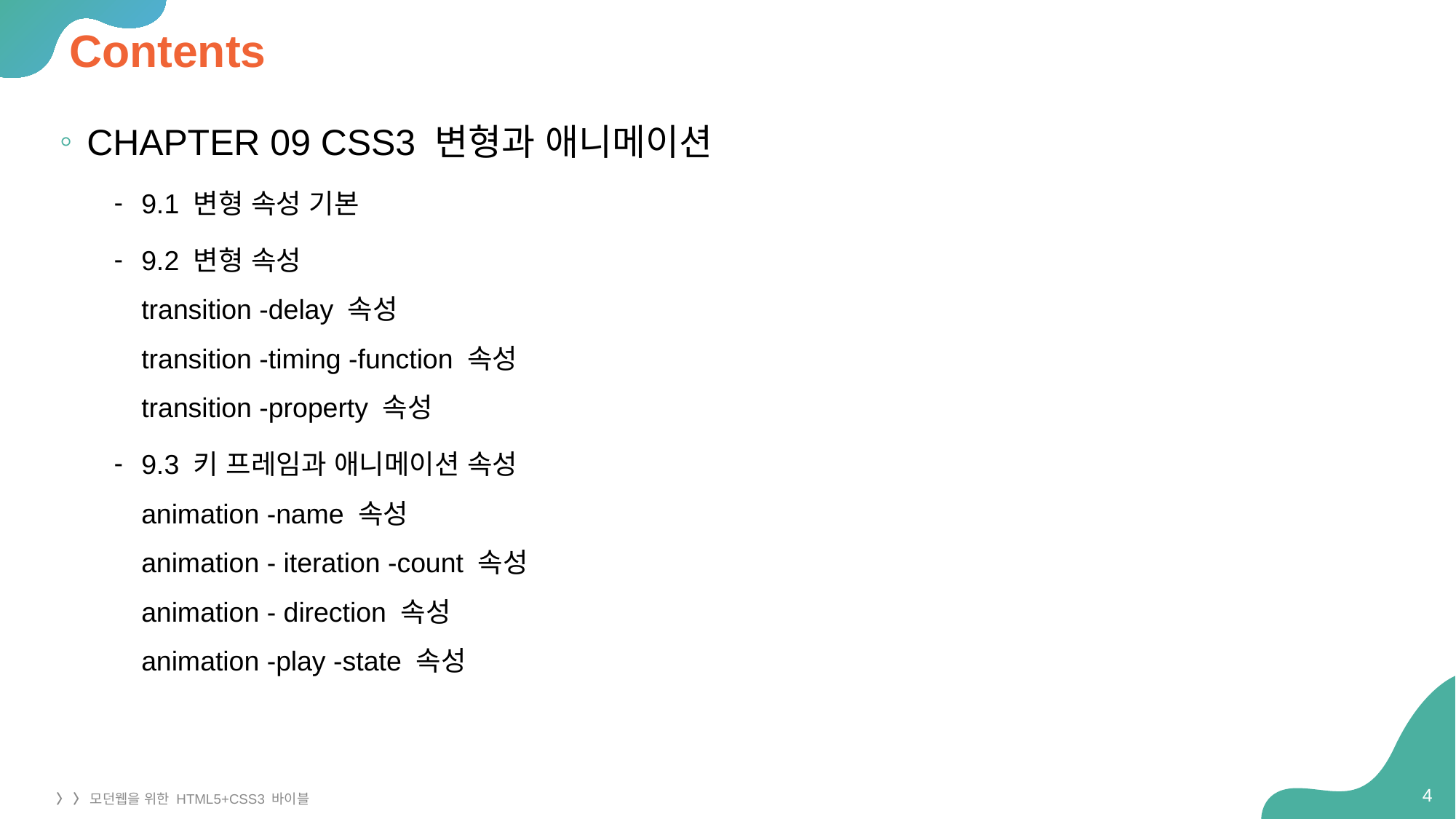

# Contents
CHAPTER 09 CSS3 변형과 애니메이션
9.1 변형 속성 기본
9.2 변형 속성
transition -delay 속성
transition -timing -function 속성
transition -property 속성
9.3 키 프레임과 애니메이션 속성
animation -name 속성
animation - iteration -count 속성
animation - direction 속성
animation -play -state 속성

4
〉 〉 모던웹을 위한 HTML5+CSS3 바이블